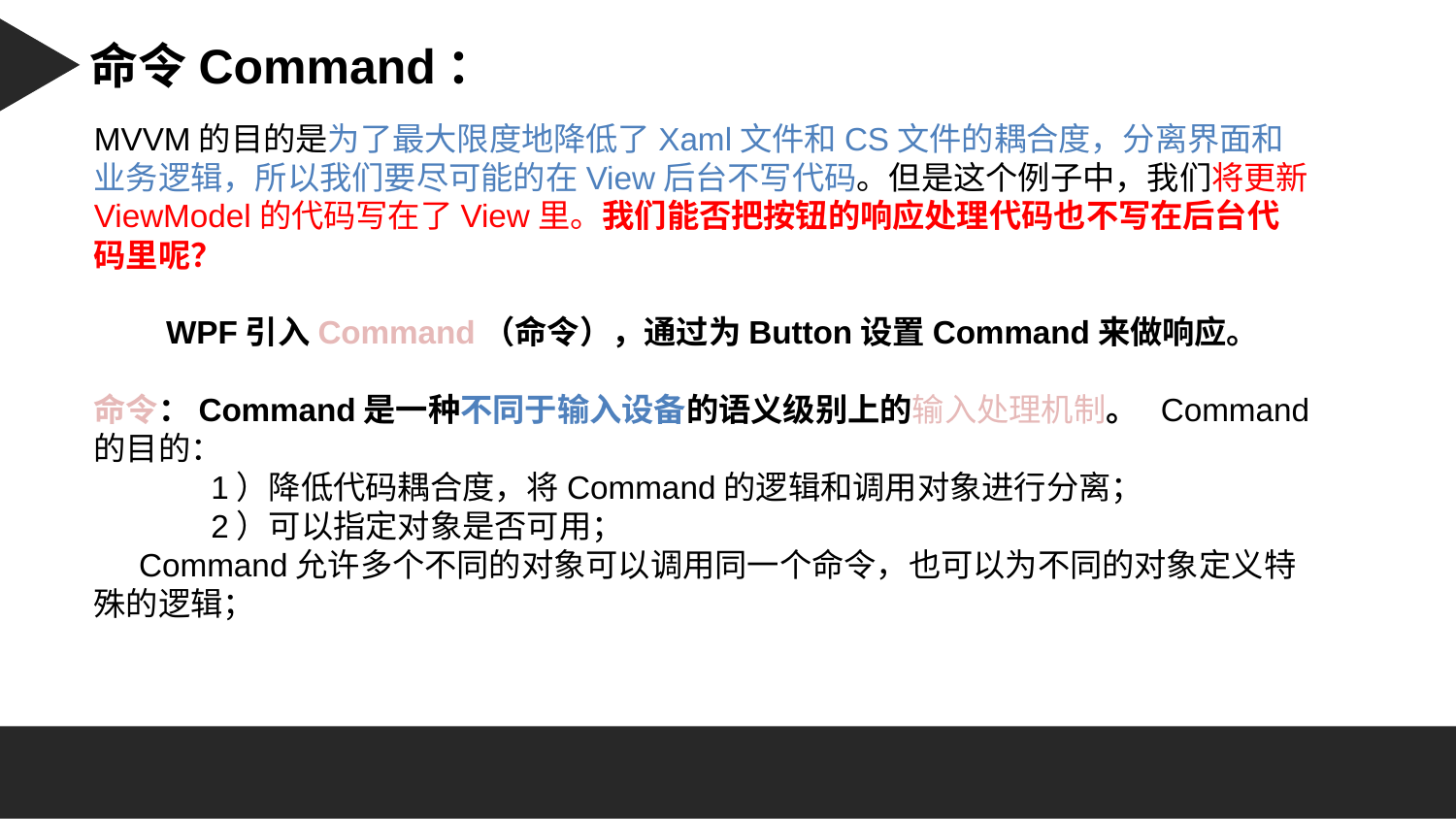

Character 字符串：

命令Command：
MVVM的目的是为了最大限度地降低了Xaml文件和CS文件的耦合度，分离界面和业务逻辑，所以我们要尽可能的在View后台不写代码。但是这个例子中，我们将更新ViewModel的代码写在了View里。我们能否把按钮的响应处理代码也不写在后台代码里呢？

        WPF引入Command（命令），通过为Button设置Command来做响应。

命令：Command是一种不同于输入设备的语义级别上的输入处理机制。  Command的目的：
             1）降低代码耦合度，将Command的逻辑和调用对象进行分离；
             2）可以指定对象是否可用；
     Command允许多个不同的对象可以调用同一个命令，也可以为不同的对象定义特殊的逻辑；